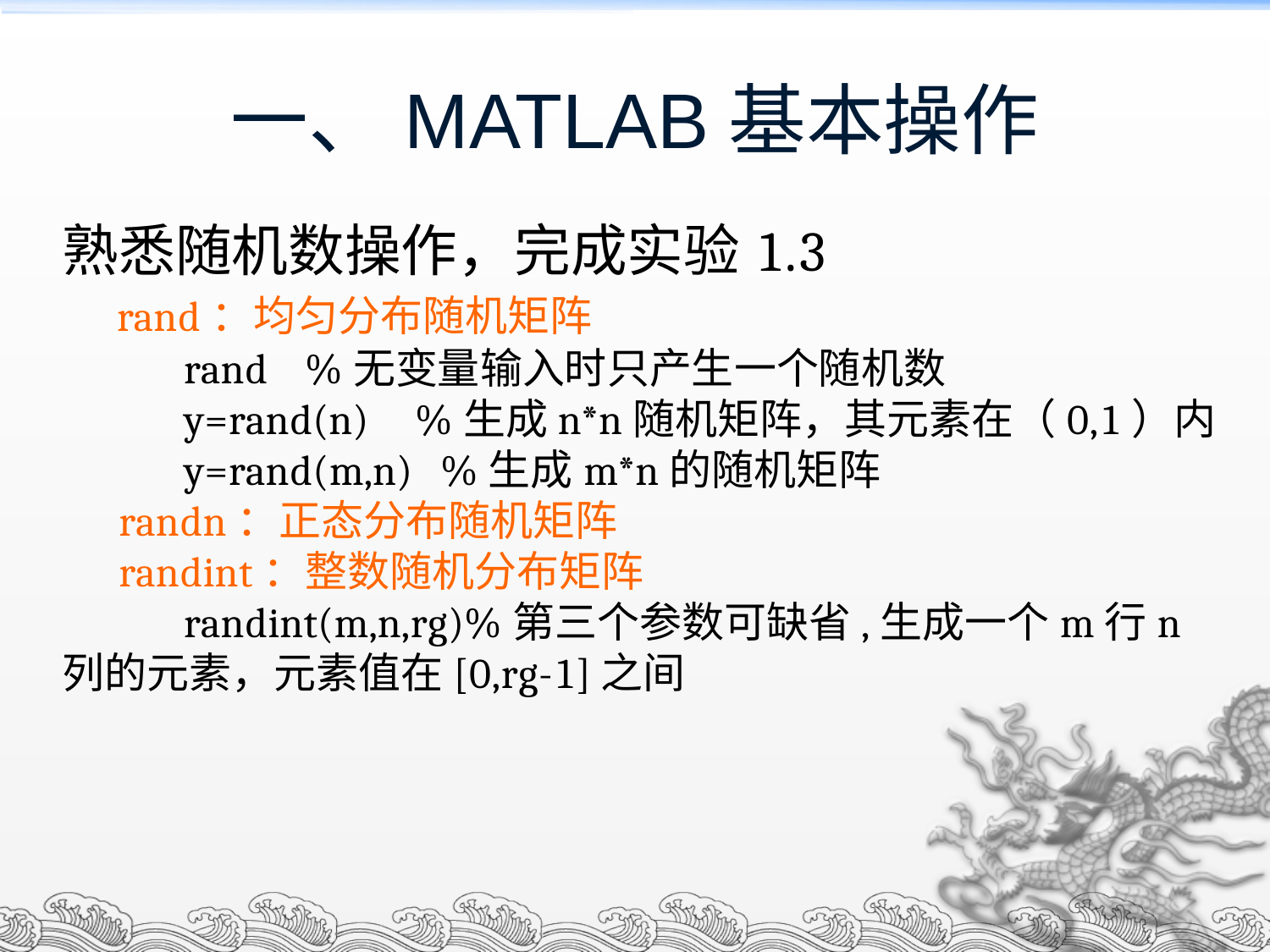

一、MATLAB基本操作
熟悉随机数操作，完成实验1.3
     rand：均匀分布随机矩阵
             rand    %无变量输入时只产生一个随机数
             y=rand(n)     %生成n*n随机矩阵，其元素在（0,1）内
             y=rand(m,n)   %生成m*n的随机矩阵
      randn：正态分布随机矩阵
      randint：整数随机分布矩阵
             randint(m,n,rg)%第三个参数可缺省,生成一个m行n列的元素，元素值在[0,rg-1]之间